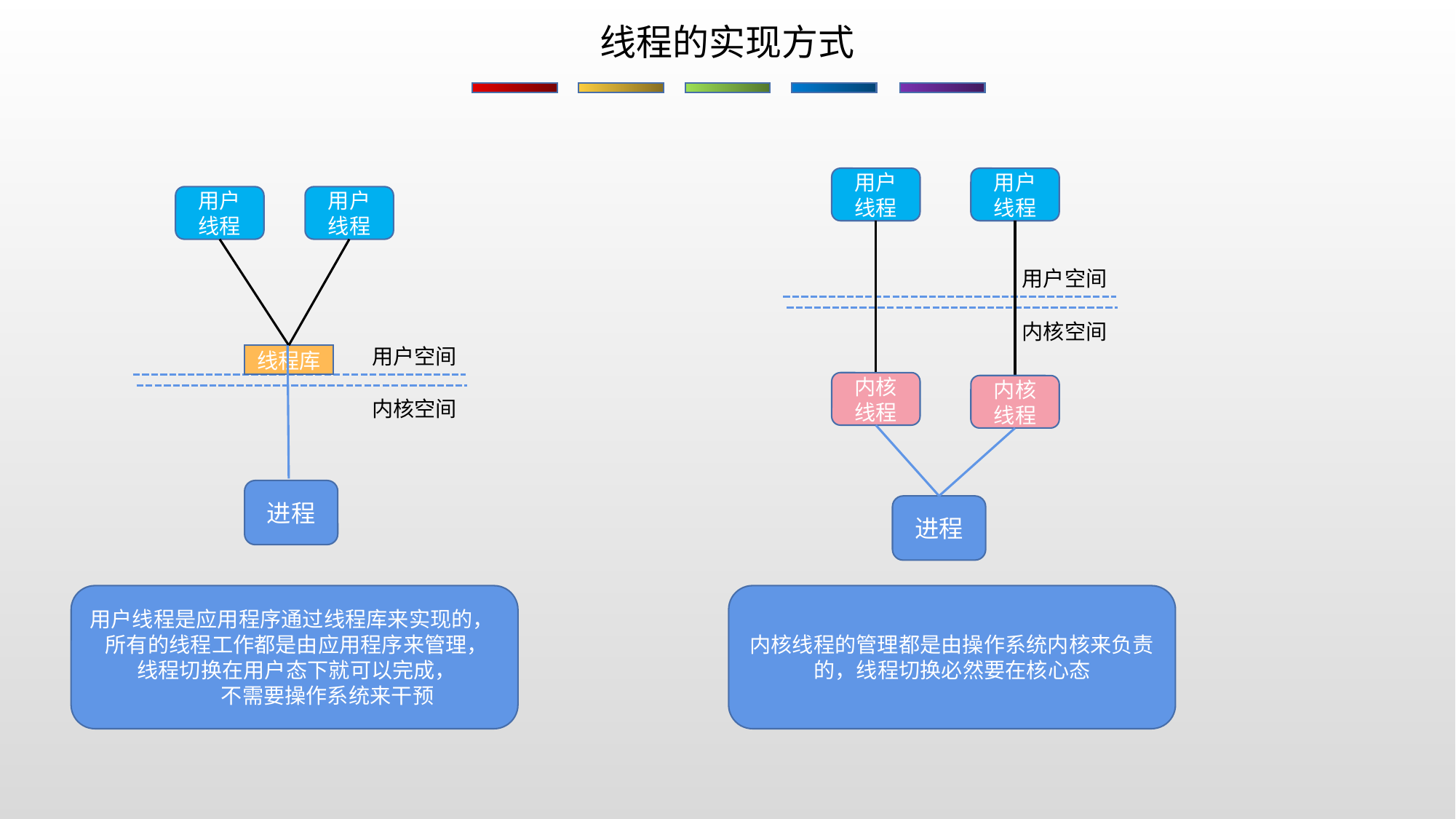

线程的实现方式

用户线程
用户线程
用户线程
用户线程
用户空间
内核空间
用户空间
线程库
内核线程
内核线程
内核空间
进程
进程
用户线程是应用程序通过线程库来实现的，     所有的线程工作都是由应用程序来管理，             线程切换在用户态下就可以完成，                        不需要操作系统来干预
内核线程的管理都是由操作系统内核来负责的，线程切换必然要在核心态